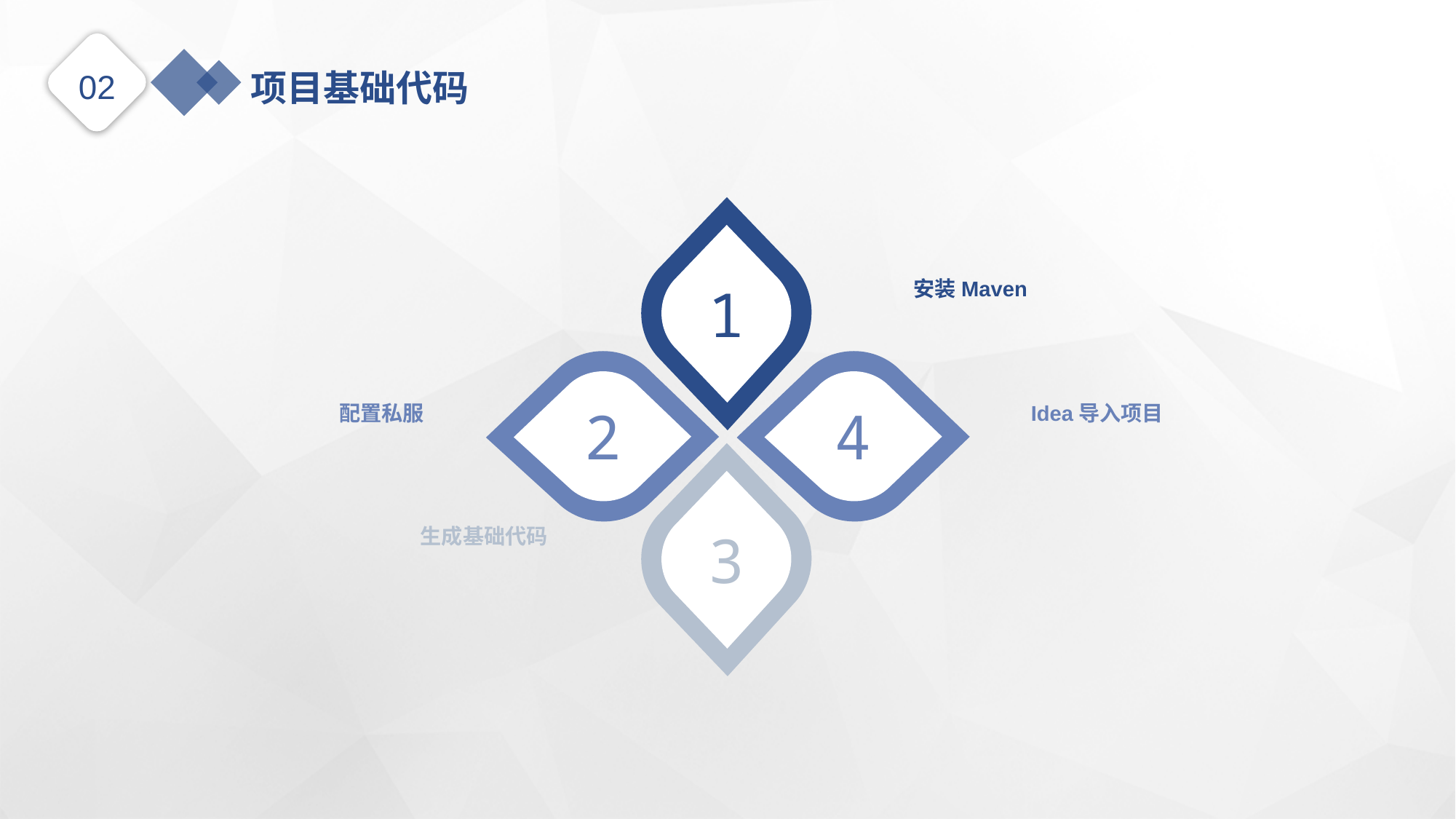

02

项目基础代码

安装Maven
1

2
4
配置私服
Idea导入项目

3
生成基础代码